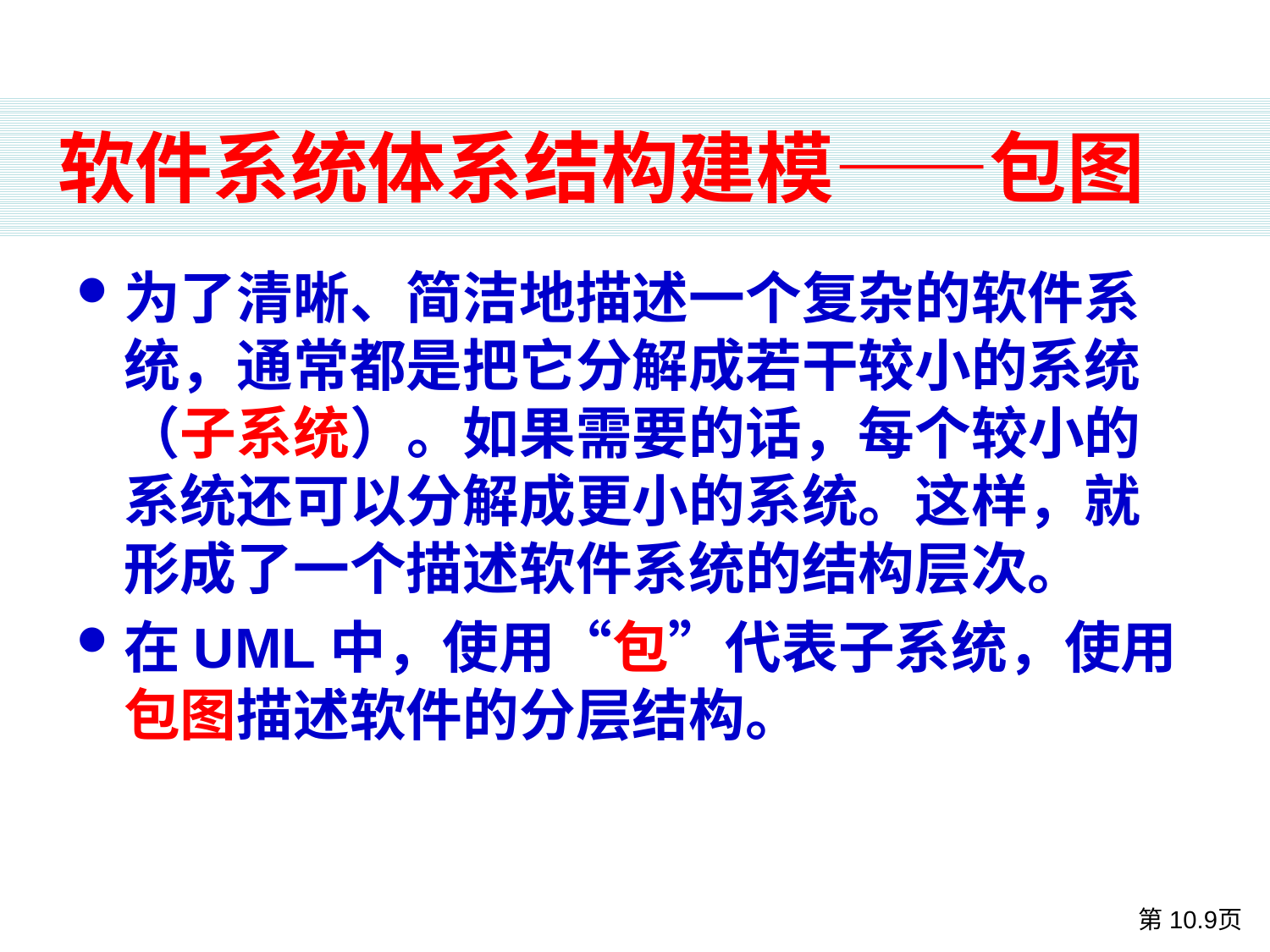

# 软件系统体系结构建模——包图
为了清晰、简洁地描述一个复杂的软件系统，通常都是把它分解成若干较小的系统（子系统）。如果需要的话，每个较小的系统还可以分解成更小的系统。这样，就形成了一个描述软件系统的结构层次。
在UML中，使用“包”代表子系统，使用包图描述软件的分层结构。
第10.9页